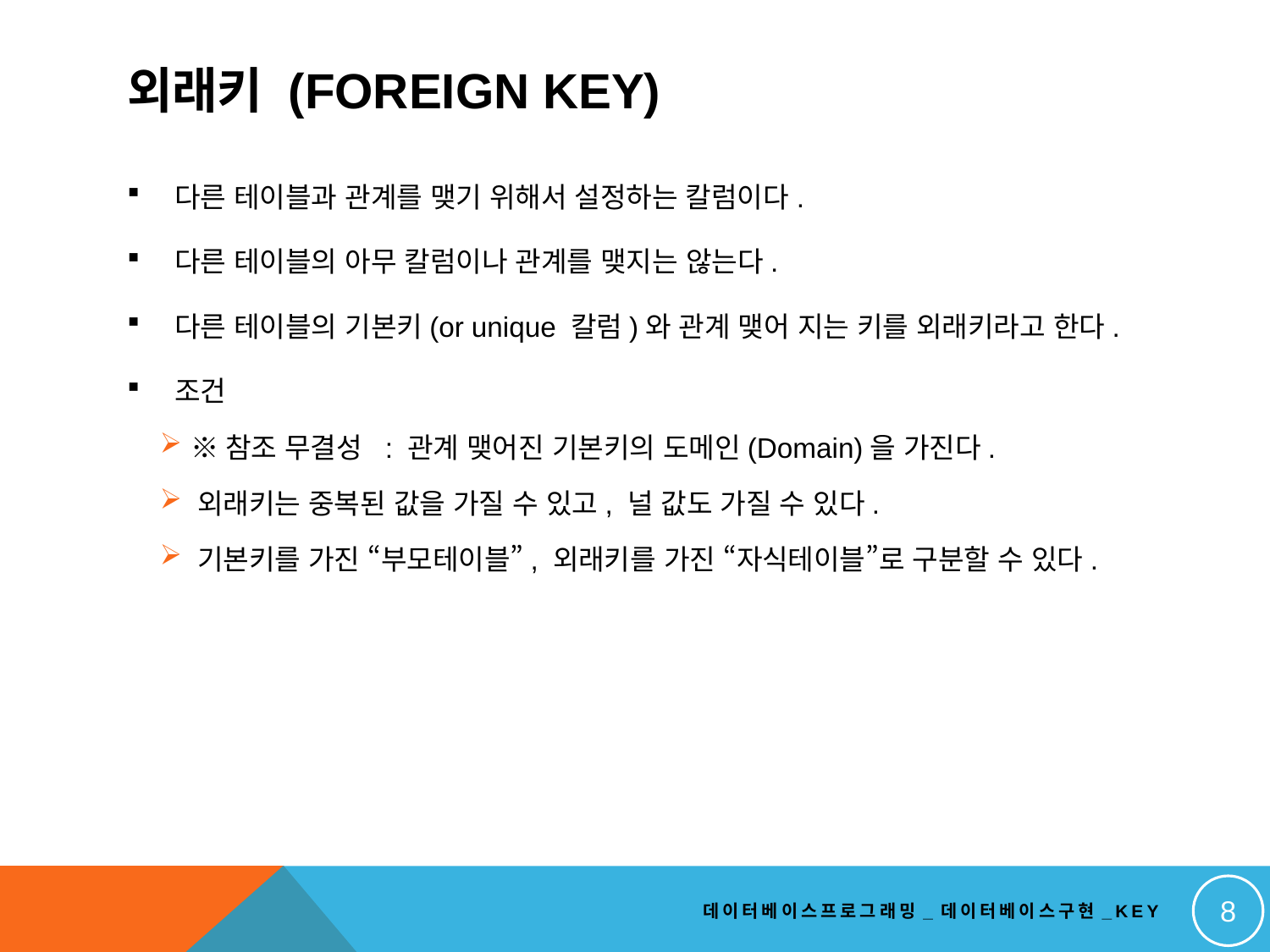

# 외래키 (foreign key)
다른 테이블과 관계를 맺기 위해서 설정하는 칼럼이다.
다른 테이블의 아무 칼럼이나 관계를 맺지는 않는다.
다른 테이블의 기본키(or unique 칼럼)와 관계 맺어 지는 키를 외래키라고 한다.
조건
 ※참조 무결성  : 관계 맺어진 기본키의 도메인(Domain)을 가진다.
 외래키는 중복된 값을 가질 수 있고, 널 값도 가질 수 있다.
 기본키를 가진 “부모테이블”, 외래키를 가진 “자식테이블”로 구분할 수 있다.
8
데이터베이스프로그래밍_데이터베이스구현_KEY